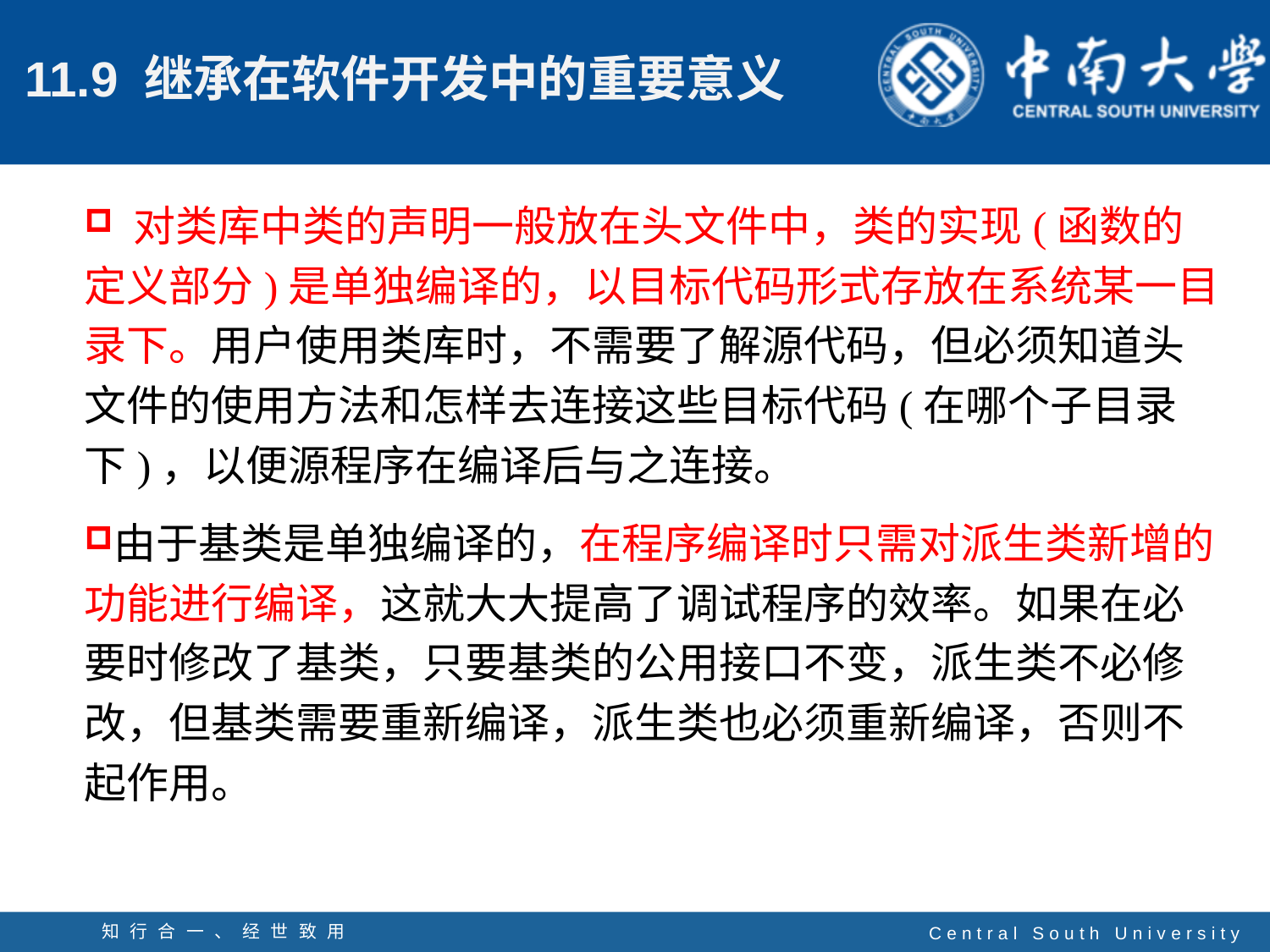

对类库中类的声明一般放在头文件中，类的实现(函数的定义部分)是单独编译的，以目标代码形式存放在系统某一目录下。用户使用类库时，不需要了解源代码，但必须知道头文件的使用方法和怎样去连接这些目标代码(在哪个子目录下)，以便源程序在编译后与之连接。
由于基类是单独编译的，在程序编译时只需对派生类新增的功能进行编译，这就大大提高了调试程序的效率。如果在必要时修改了基类，只要基类的公用接口不变，派生类不必修改，但基类需要重新编译，派生类也必须重新编译，否则不起作用。

知行合一、经世致用
自强不息 厚德载物
Central South University